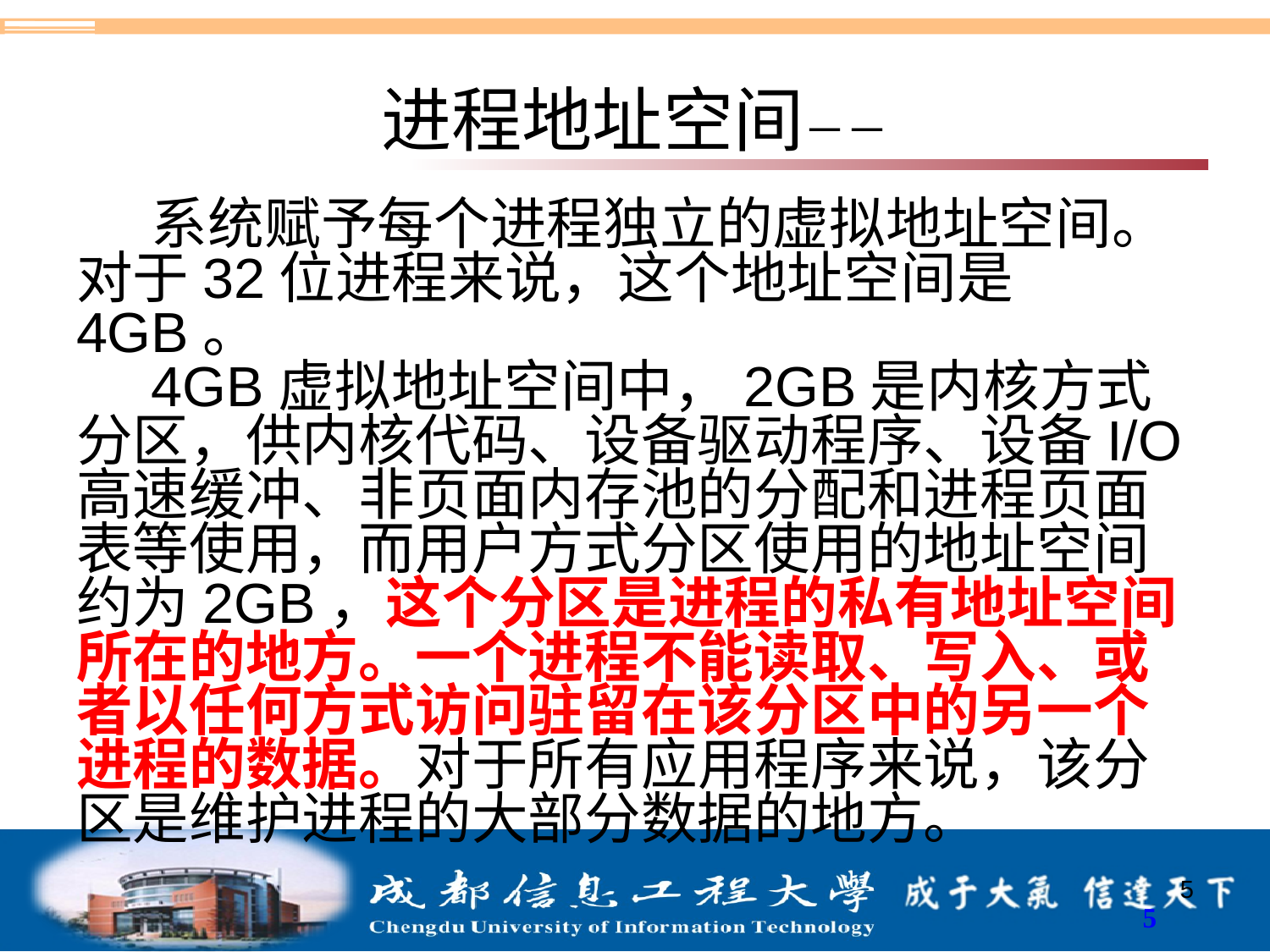

# 进程地址空间－－
系统赋予每个进程独立的虚拟地址空间。对于32位进程来说，这个地址空间是4GB。
4GB虚拟地址空间中，2GB是内核方式分区，供内核代码、设备驱动程序、设备I/O高速缓冲、非页面内存池的分配和进程页面表等使用，而用户方式分区使用的地址空间约为2GB，这个分区是进程的私有地址空间所在的地方。一个进程不能读取、写入、或者以任何方式访问驻留在该分区中的另一个进程的数据。对于所有应用程序来说，该分区是维护进程的大部分数据的地方。